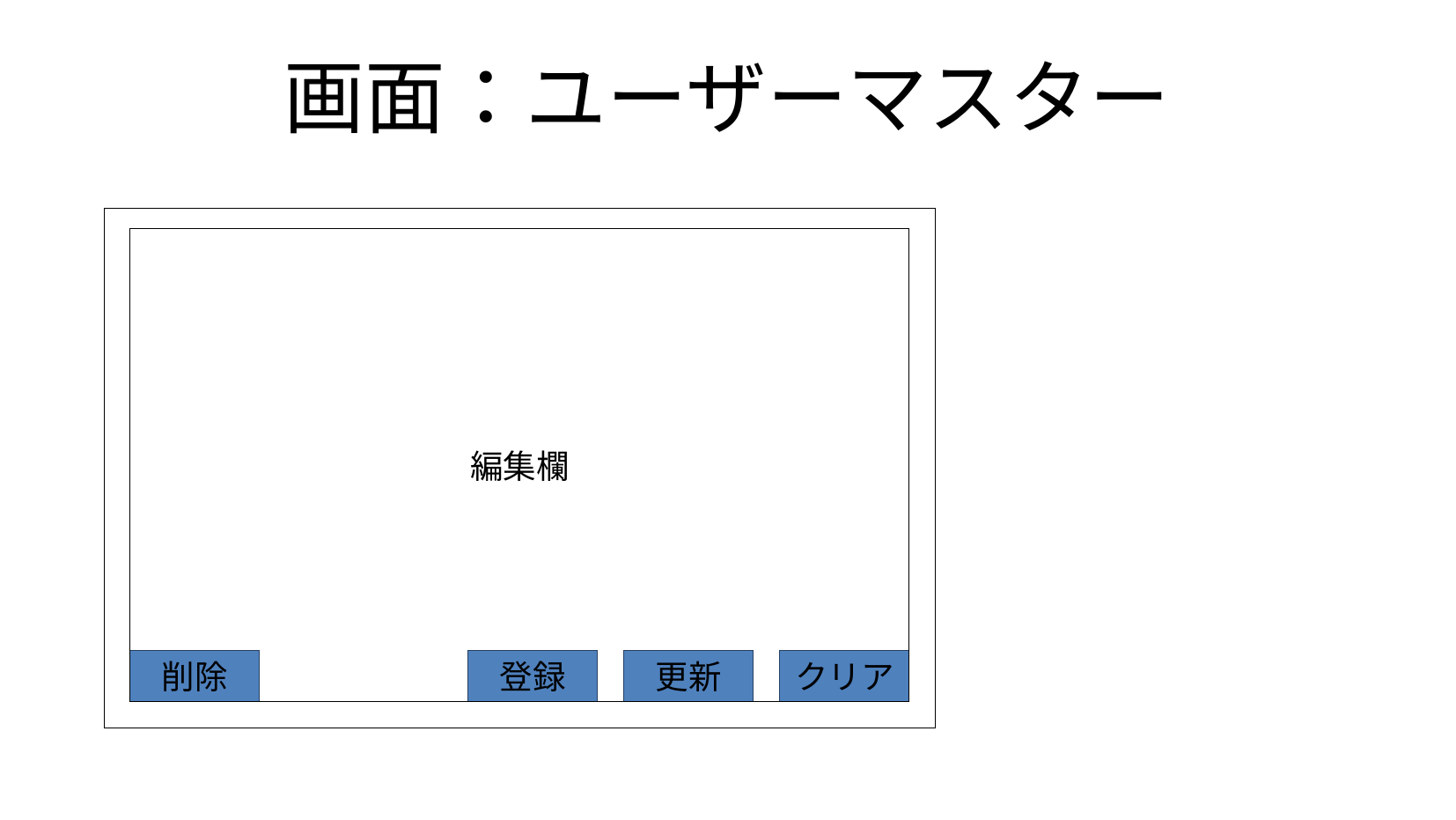

# 画面：ユーザーマスター

編集欄
削除
登録
更新
クリア